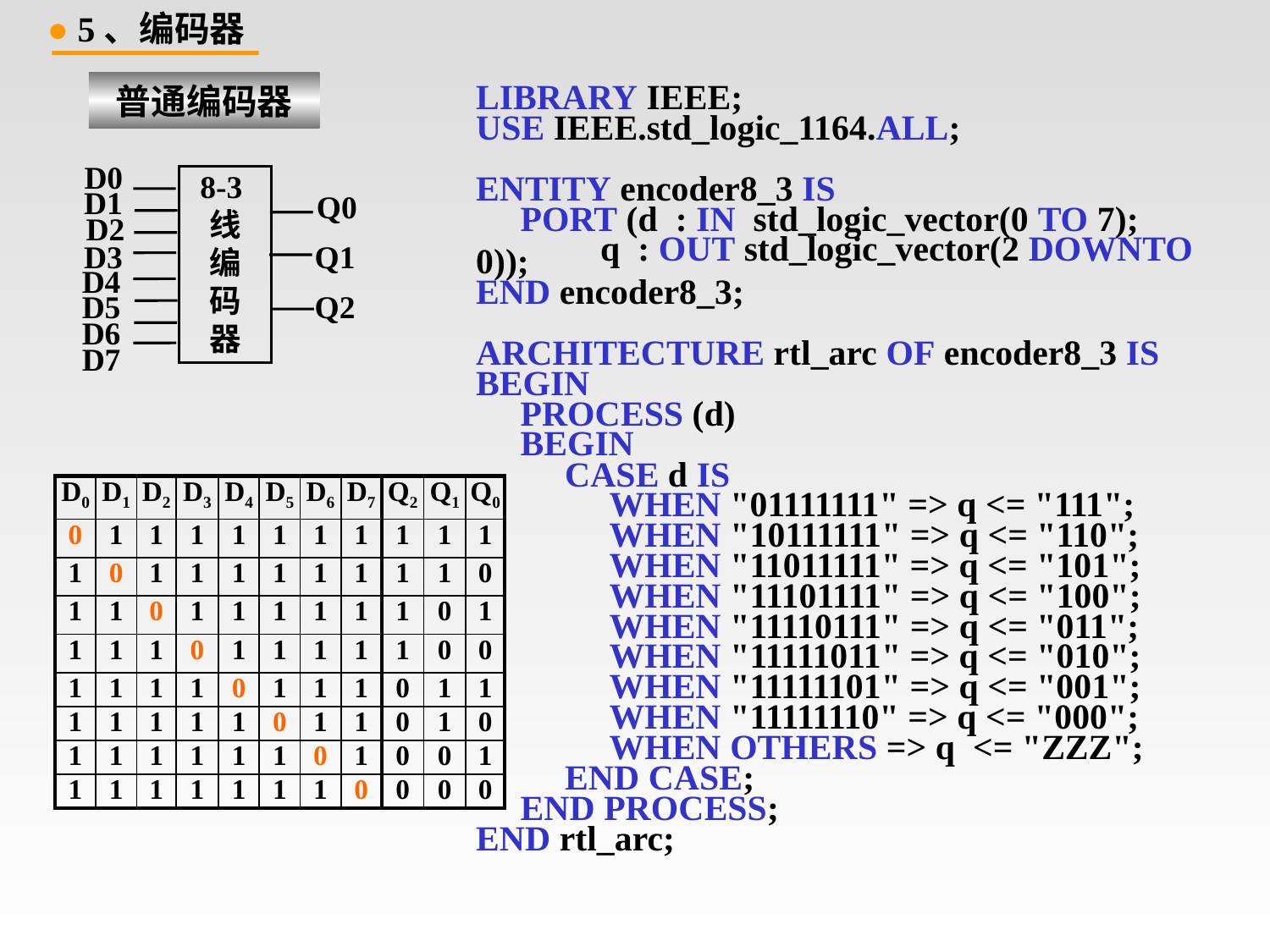

● 5、编码器

LIBRARY IEEE;
USE IEEE.std_logic_1164.ALL;

ENTITY encoder8_3 IS
     PORT (d  : IN  std_logic_vector(0 TO 7);
              q  : OUT std_logic_vector(2 DOWNTO 0));
END encoder8_3;

ARCHITECTURE rtl_arc OF encoder8_3 IS
BEGIN
     PROCESS (d)
     BEGIN
          CASE d IS
               WHEN "01111111" => q <= "111";
               WHEN "10111111" => q <= "110";
               WHEN "11011111" => q <= "101";
               WHEN "11101111" => q <= "100";
               WHEN "11110111" => q <= "011";
               WHEN "11111011" => q <= "010";
               WHEN "11111101" => q <= "001";
               WHEN "11111110" => q <= "000";
               WHEN OTHERS => q  <= "ZZZ";
          END CASE;
     END PROCESS;
END rtl_arc;
普通编码器
D0
8-3线编码器

D1
Q0

D2

D3
Q1

D4
D5
Q2
D6

D7
| D0 | D1 | D2 | D3 | D4 | D5 | D6 | D7 | Q2 | Q1 | Q0 |
| --- | --- | --- | --- | --- | --- | --- | --- | --- | --- | --- |
| 0 | 1 | 1 | 1 | 1 | 1 | 1 | 1 | 1 | 1 | 1 |
| 1 | 0 | 1 | 1 | 1 | 1 | 1 | 1 | 1 | 1 | 0 |
| 1 | 1 | 0 | 1 | 1 | 1 | 1 | 1 | 1 | 0 | 1 |
| 1 | 1 | 1 | 0 | 1 | 1 | 1 | 1 | 1 | 0 | 0 |
| 1 | 1 | 1 | 1 | 0 | 1 | 1 | 1 | 0 | 1 | 1 |
| 1 | 1 | 1 | 1 | 1 | 0 | 1 | 1 | 0 | 1 | 0 |
| 1 | 1 | 1 | 1 | 1 | 1 | 0 | 1 | 0 | 0 | 1 |
| 1 | 1 | 1 | 1 | 1 | 1 | 1 | 0 | 0 | 0 | 0 |
# 组合逻辑设计_编码器